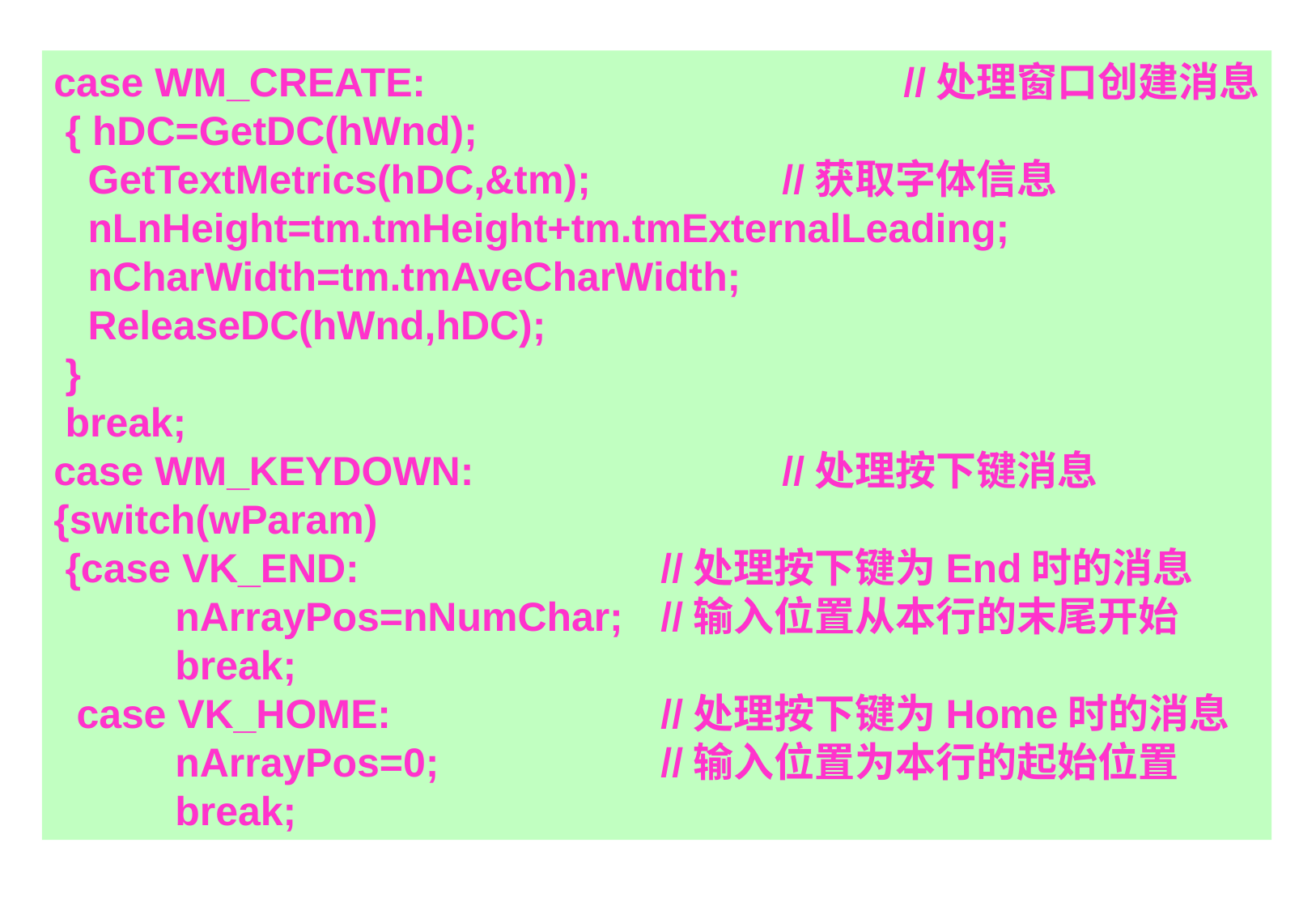

case WM_CREATE: 				//处理窗口创建消息
 { hDC=GetDC(hWnd);
   GetTextMetrics(hDC,&tm); 		//获取字体信息
   nLnHeight=tm.tmHeight+tm.tmExternalLeading;
   nCharWidth=tm.tmAveCharWidth;
   ReleaseDC(hWnd,hDC);
 }
 break;
case WM_KEYDOWN: 			//处理按下键消息
{switch(wParam)
 {case VK_END: 			//处理按下键为End时的消息
	nArrayPos=nNumChar;	//输入位置从本行的末尾开始
	break;
  case VK_HOME:			//处理按下键为Home时的消息
	nArrayPos=0;		//输入位置为本行的起始位置
	break;